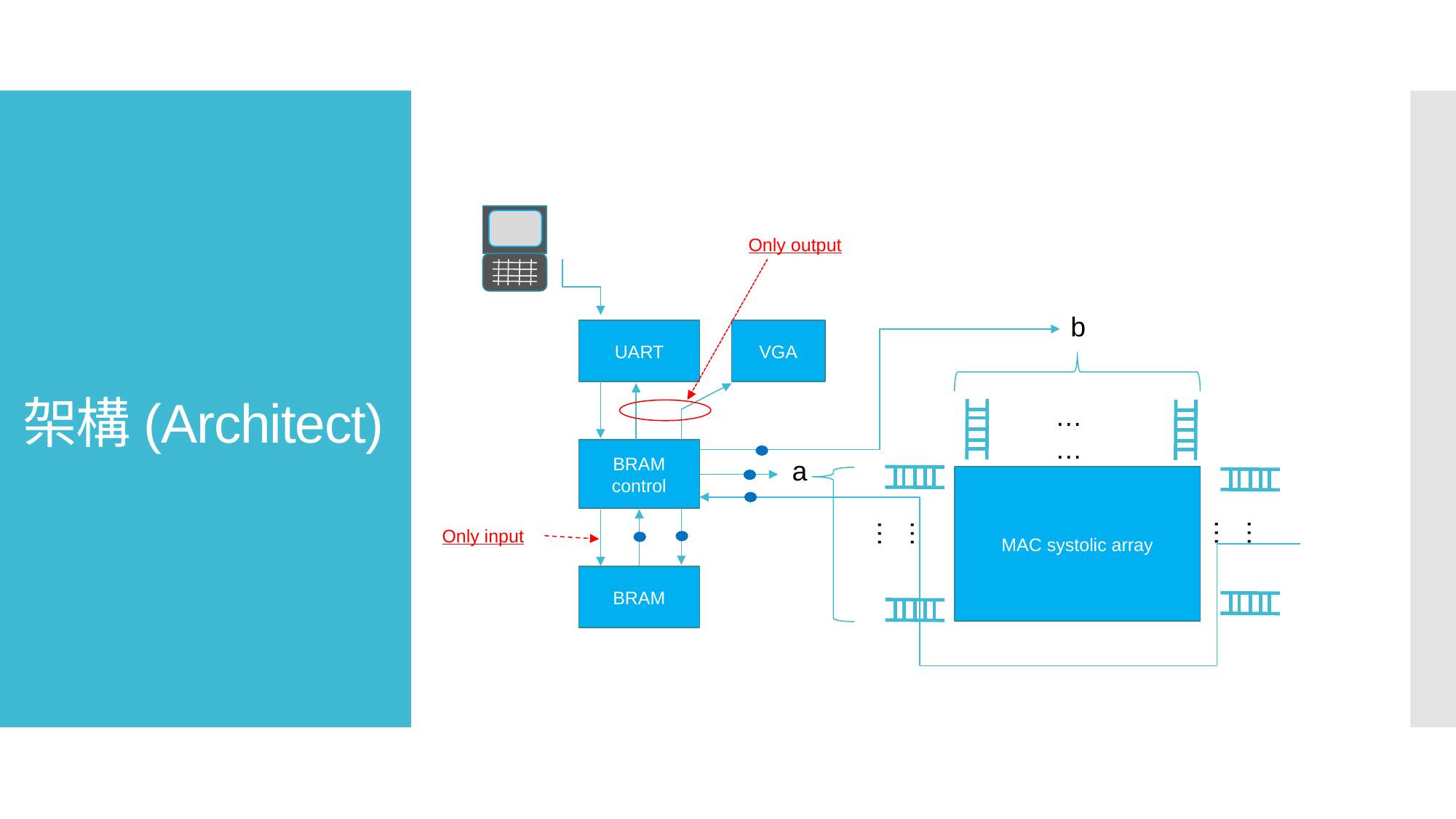

b
……
a
MAC systolic array

……
……
UART
VGA
BRAM
control
BRAM
Only output

Only input

# 架構(Architect)